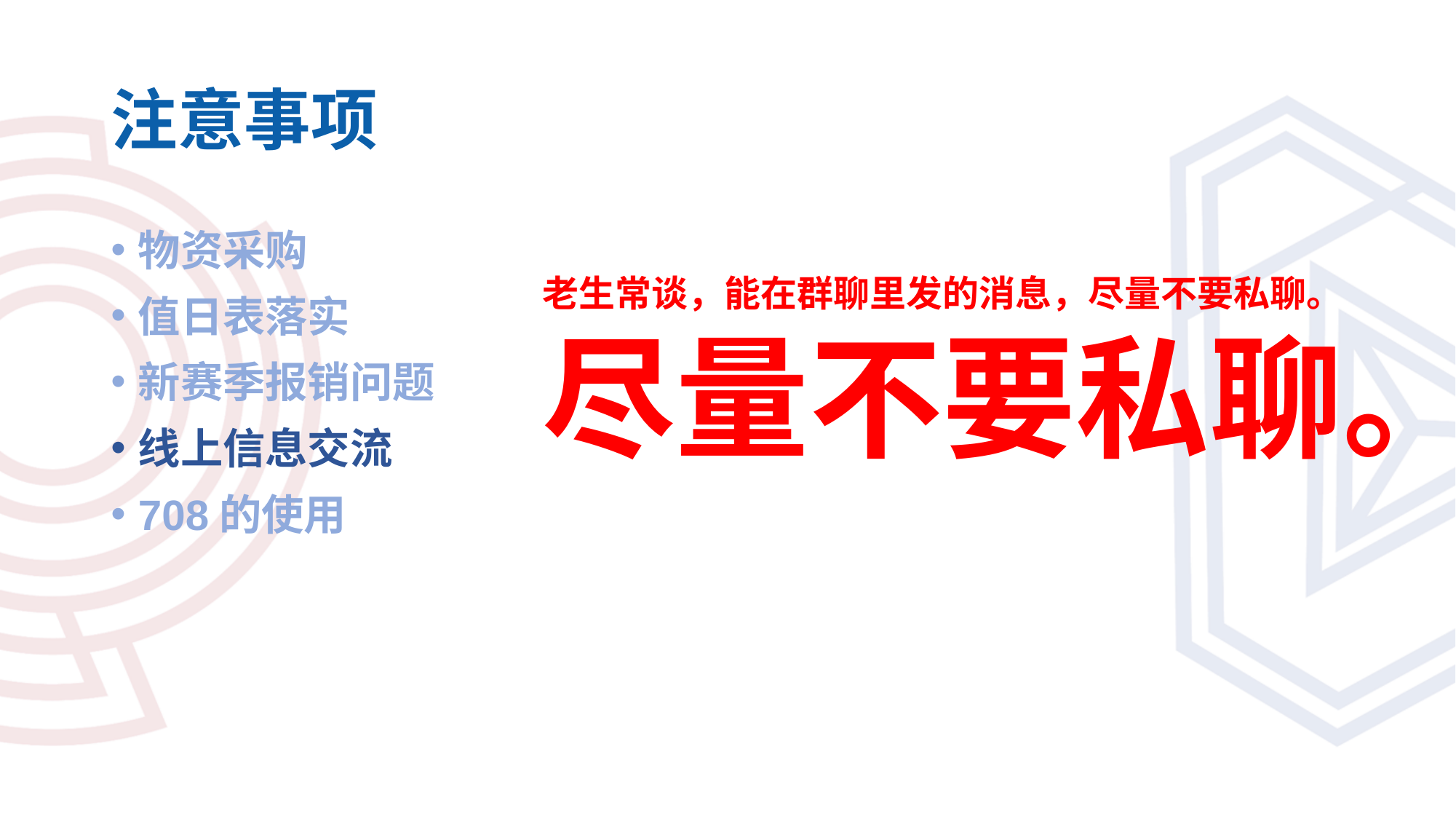

# 注意事项
物资采购
值日表落实
新赛季报销问题
线上信息交流
708的使用

老生常谈，能在群聊里发的消息，尽量不要私聊。尽量不要私聊。